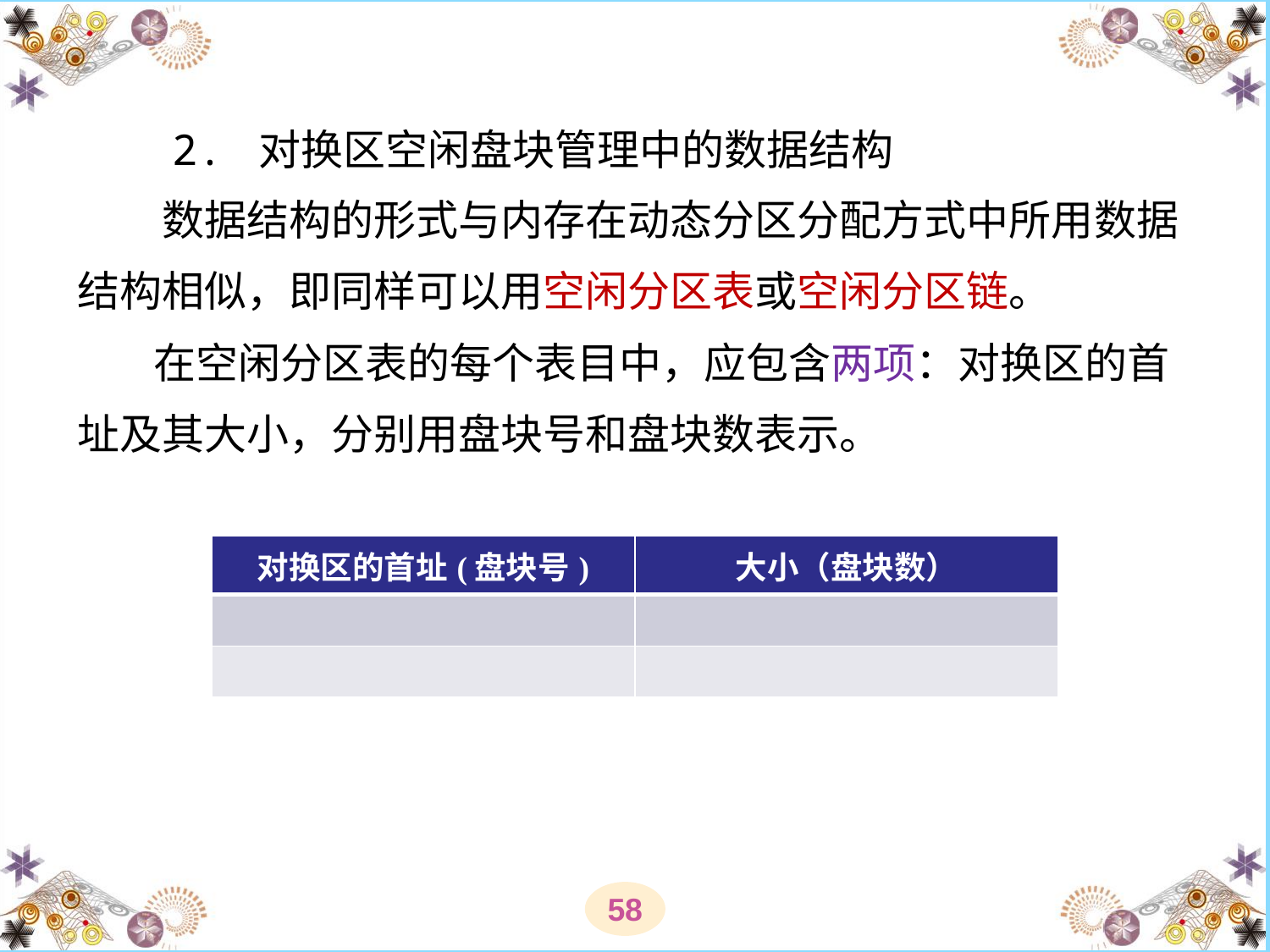

# 2. 对换区空闲盘块管理中的数据结构 　　数据结构的形式与内存在动态分区分配方式中所用数据结构相似，即同样可以用空闲分区表或空闲分区链。 在空闲分区表的每个表目中，应包含两项：对换区的首址及其大小，分别用盘块号和盘块数表示。
| 对换区的首址(盘块号) | 大小（盘块数） |
| --- | --- |
|  |  |
|  |  |